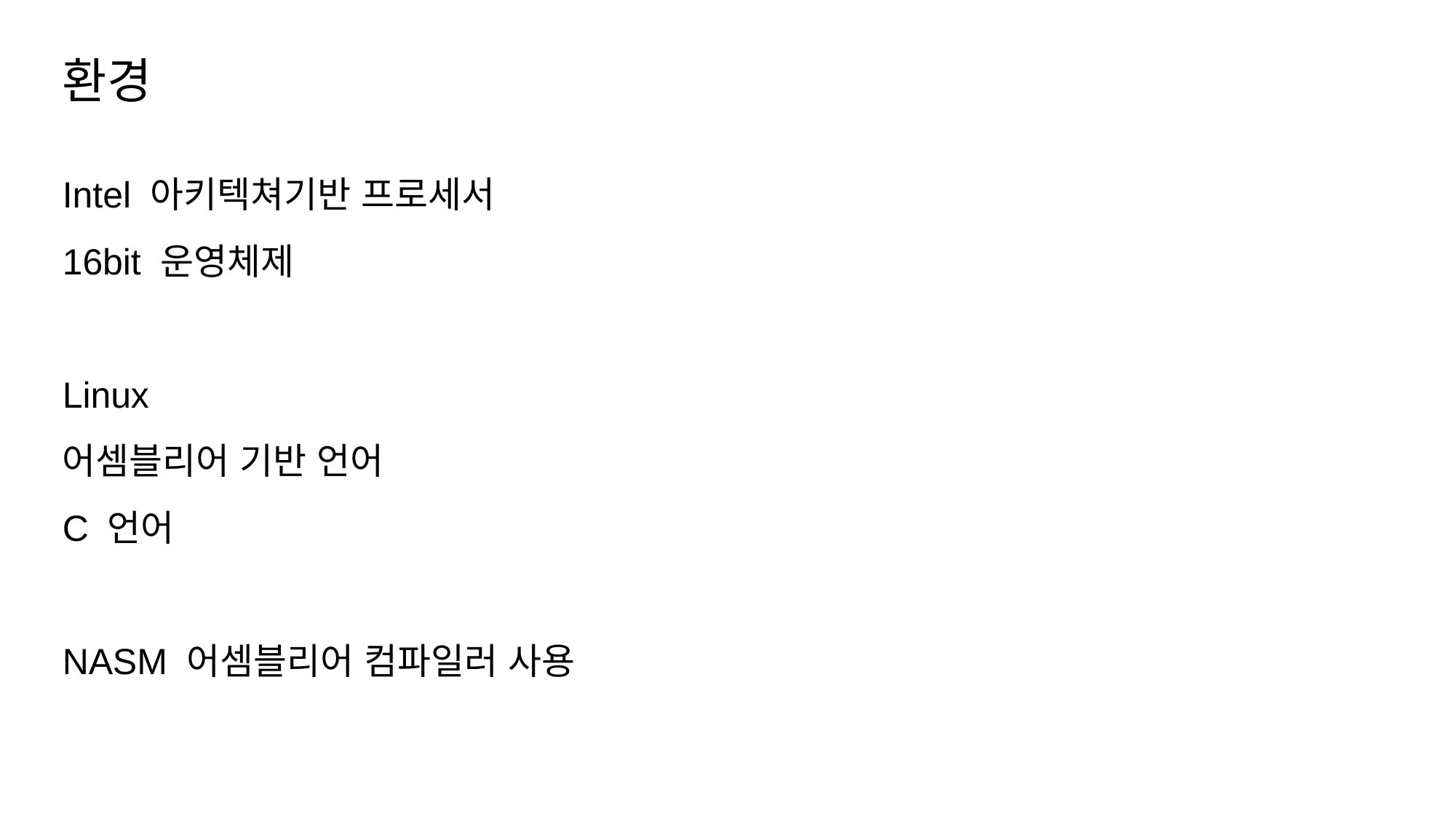

# 환경
Intel 아키텍쳐기반 프로세서
16bit 운영체제

Linux
어셈블리어 기반 언어
C 언어

NASM 어셈블리어 컴파일러 사용